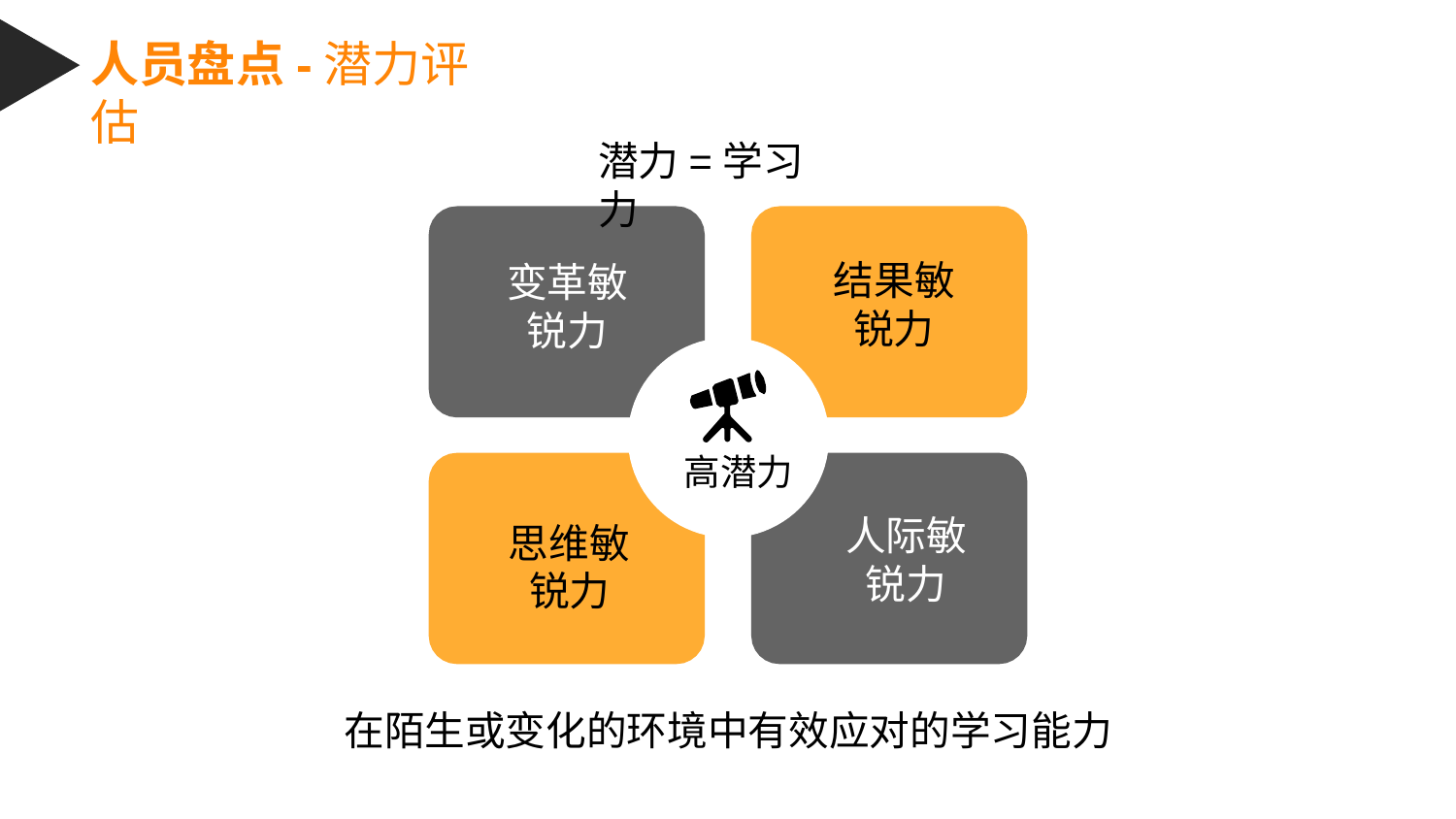

# 人员盘点-潜力评估
潜力=学习力

结果敏 锐力
变革敏 锐力

高潜力

人际敏 锐力
思维敏 锐力
在陌生或变化的环境中有效应对的学习能力